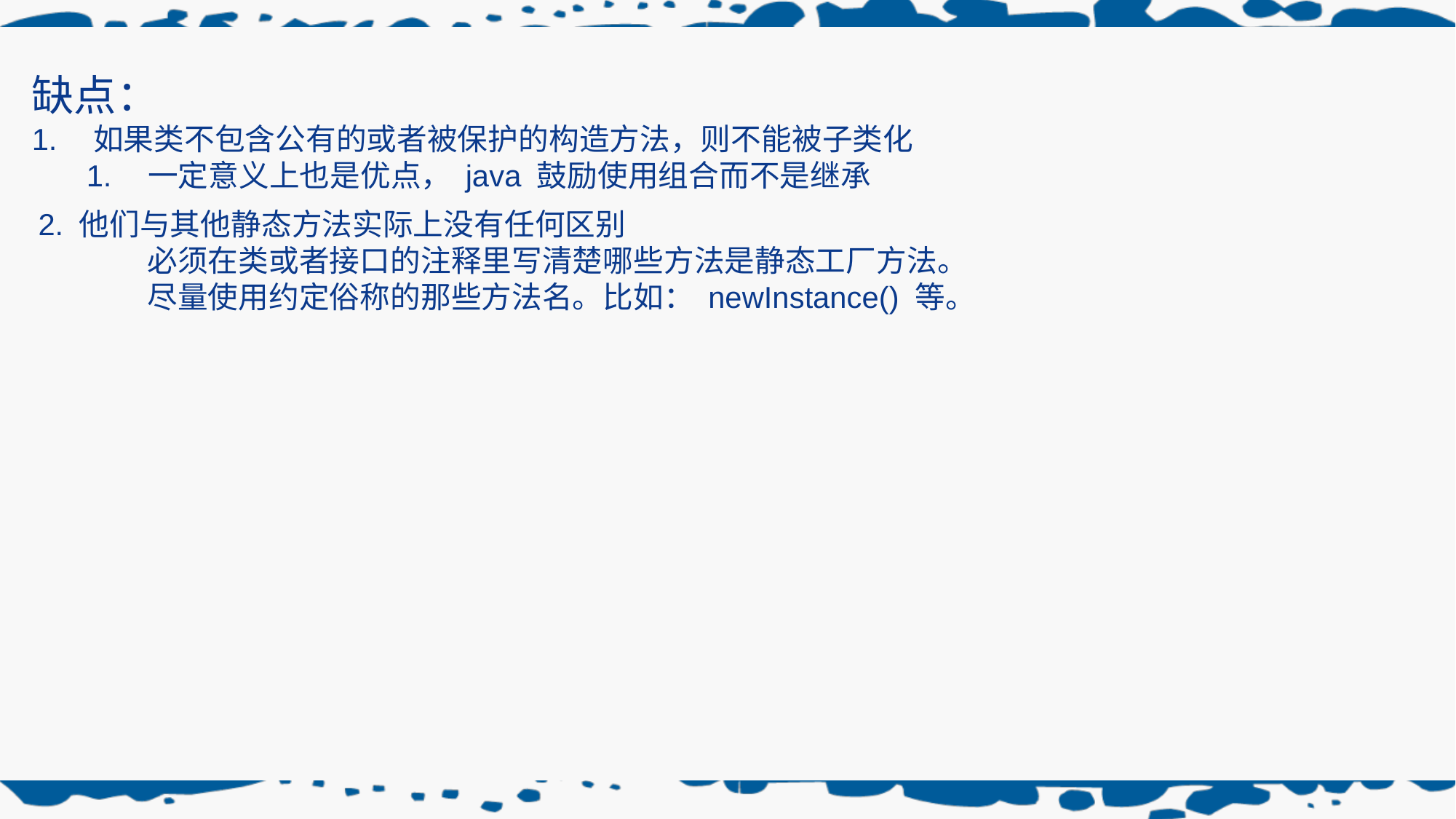

缺点：
如果类不包含公有的或者被保护的构造方法，则不能被子类化
一定意义上也是优点， java 鼓励使用组合而不是继承
2. 他们与其他静态方法实际上没有任何区别
	必须在类或者接口的注释里写清楚哪些方法是静态工厂方法。
	尽量使用约定俗称的那些方法名。比如： newInstance() 等。